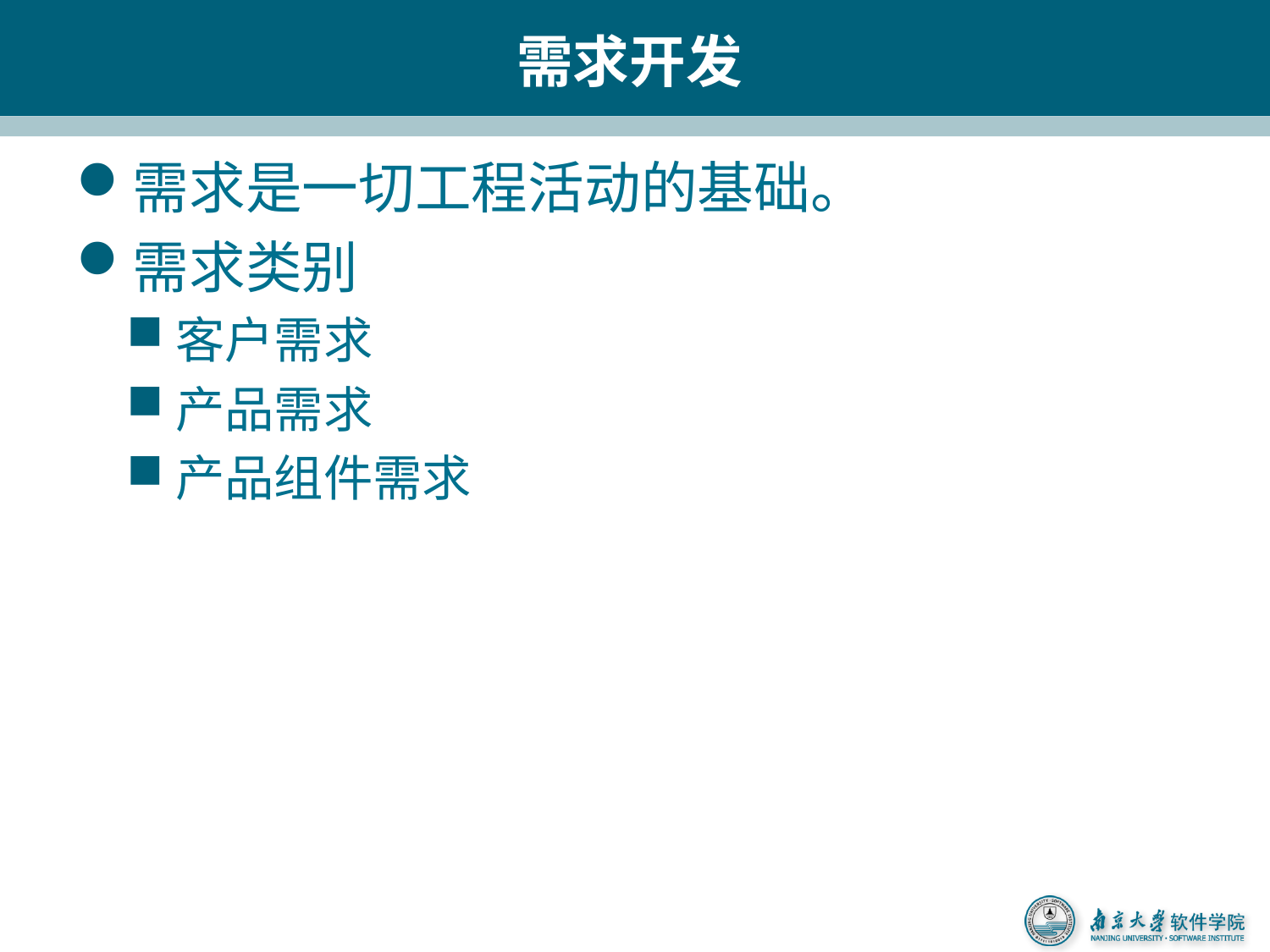

# 需求开发
需求是一切工程活动的基础。
需求类别
客户需求
产品需求
产品组件需求